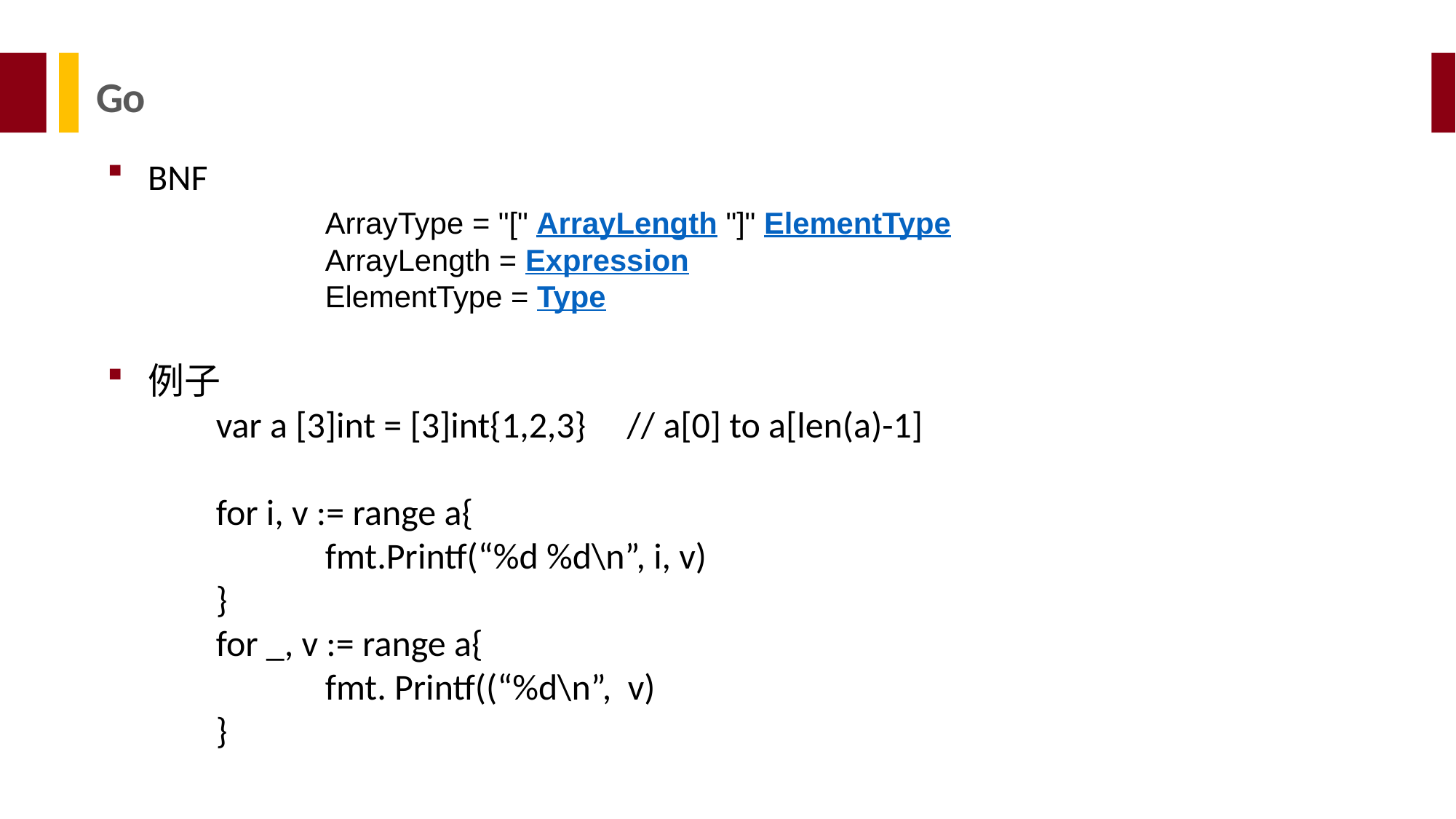

Go
BNF
		ArrayType = "[" ArrayLength "]" ElementType
		ArrayLength = Expression
		ElementType = Type

例子
	var a [3]int = [3]int{1,2,3}     // a[0] to a[len(a)-1]

	for i, v := range a{
		fmt.Printf(“%d %d\n”, i, v)
	}
	for _, v := range a{
		fmt. Printf((“%d\n”,  v)
	}